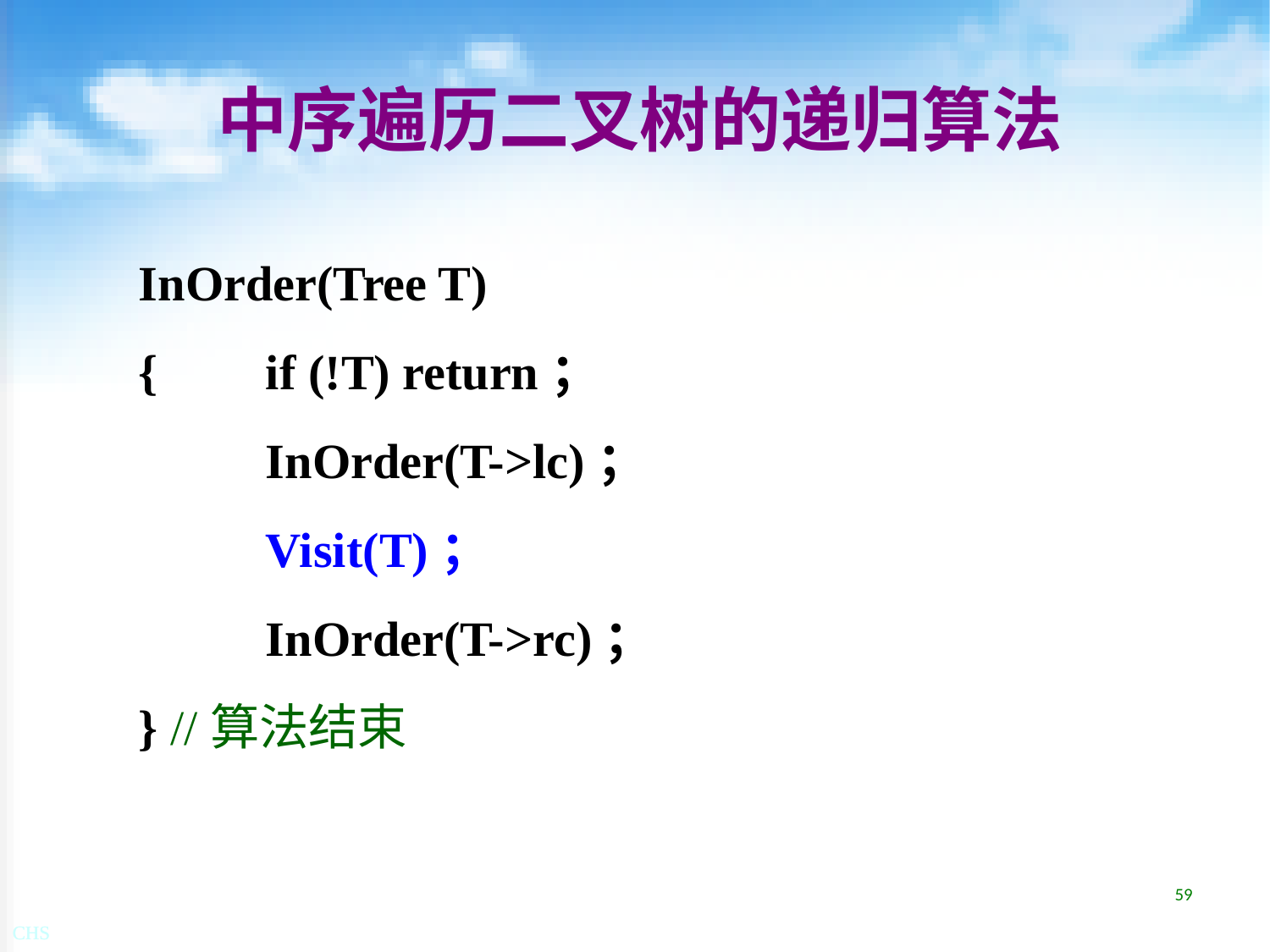

# 中序遍历二叉树的递归算法
InOrder(Tree T)
{	if (!T) return；
	InOrder(T->lc)；
	Visit(T)；
	InOrder(T->rc)；
} //算法结束
59